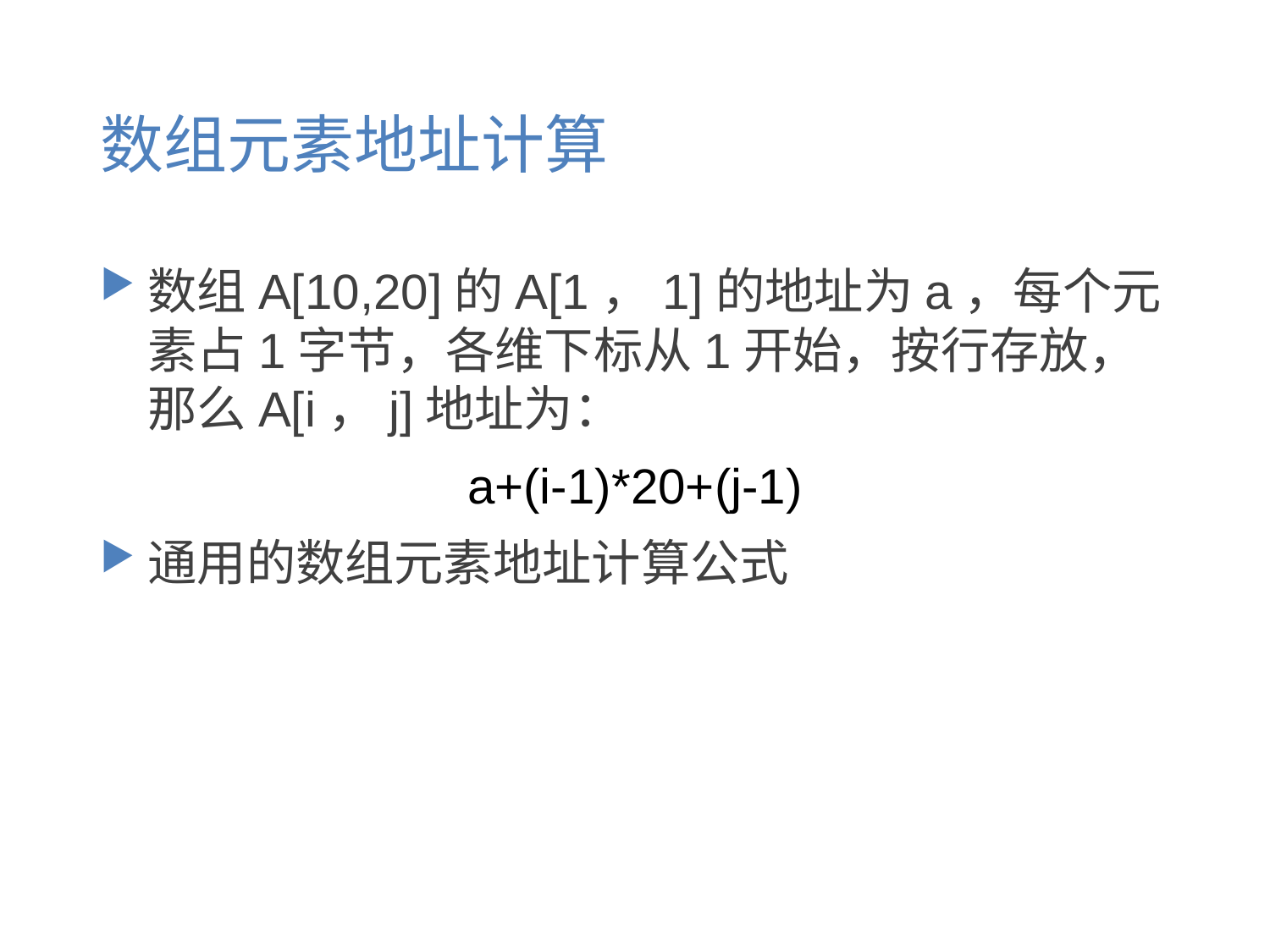

# 数组元素地址计算

数组A[10,20]的A[1，1]的地址为a，每个元素占1字节，各维下标从1开始，按行存放，那么A[i，j]地址为：
a+(i-1)*20+(j-1)
通用的数组元素地址计算公式